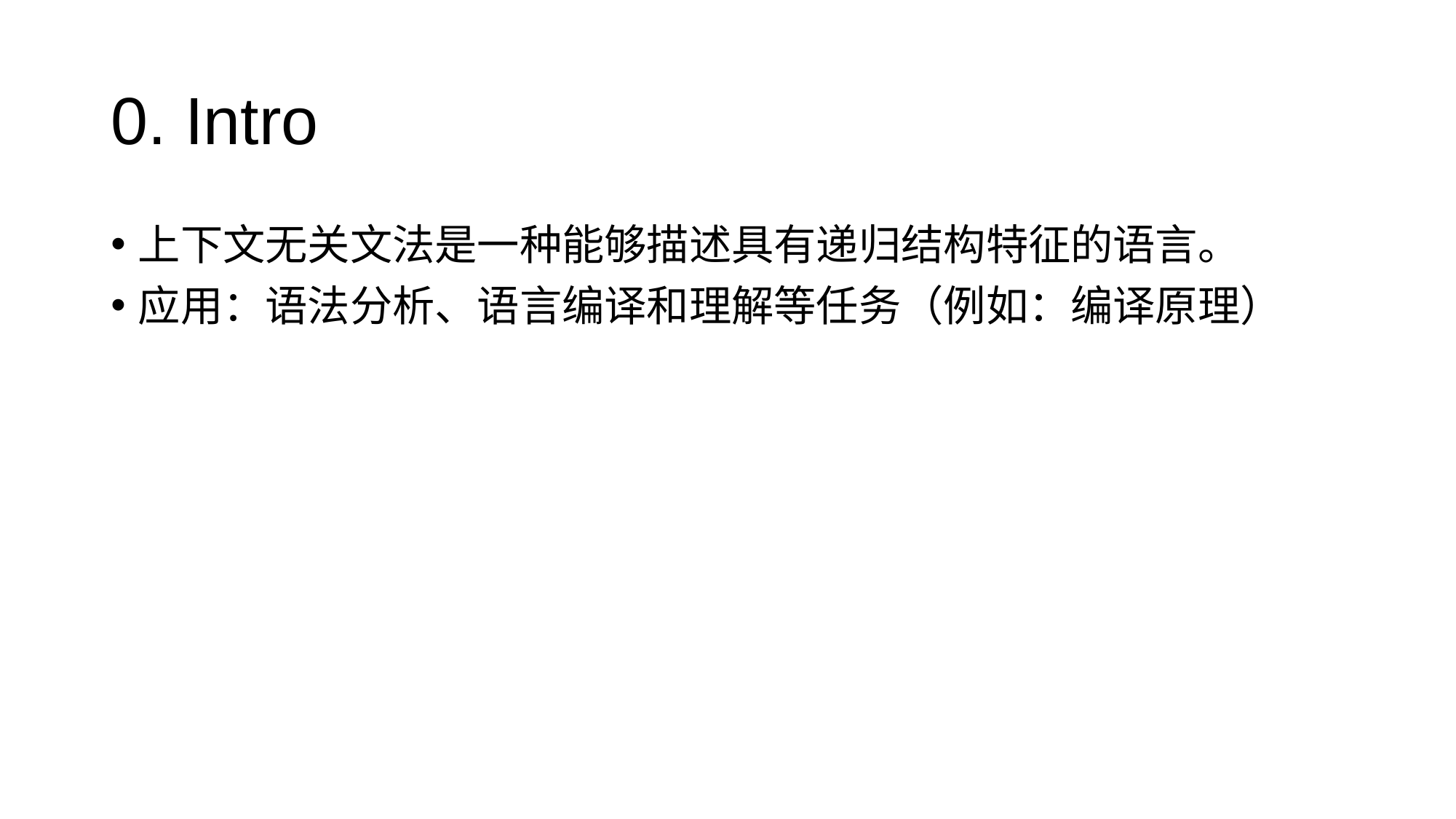

# 0. Intro
上下文无关文法是一种能够描述具有递归结构特征的语言。
应用：语法分析、语言编译和理解等任务（例如：编译原理）